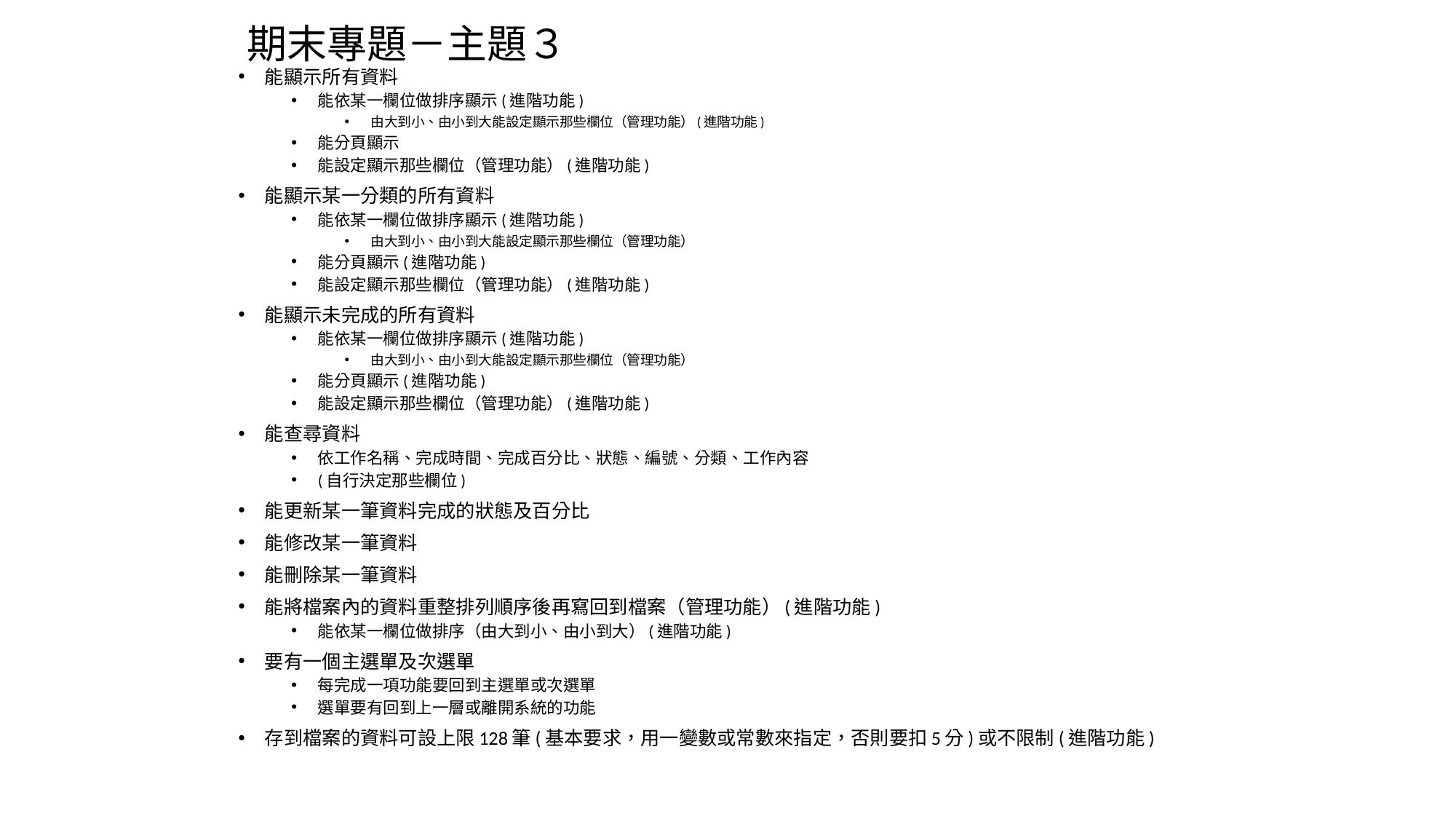

# 期末專題－主題３
能顯示所有資料
能依某一欄位做排序顯示(進階功能)
由大到小、由小到大能設定顯示那些欄位（管理功能）(進階功能)
能分頁顯示
能設定顯示那些欄位（管理功能）(進階功能)
能顯示某一分類的所有資料
能依某一欄位做排序顯示(進階功能)
由大到小、由小到大能設定顯示那些欄位（管理功能）
能分頁顯示(進階功能)
能設定顯示那些欄位（管理功能）(進階功能)
能顯示未完成的所有資料
能依某一欄位做排序顯示(進階功能)
由大到小、由小到大能設定顯示那些欄位（管理功能）
能分頁顯示(進階功能)
能設定顯示那些欄位（管理功能）(進階功能)
能查尋資料
依工作名稱、完成時間、完成百分比、狀態、編號、分類、工作內容
(自行決定那些欄位)
能更新某一筆資料完成的狀態及百分比
能修改某一筆資料
能刪除某一筆資料
能將檔案內的資料重整排列順序後再寫回到檔案（管理功能）(進階功能)
能依某一欄位做排序（由大到小、由小到大）(進階功能)
要有一個主選單及次選單
每完成一項功能要回到主選單或次選單
選單要有回到上一層或離開系統的功能
存到檔案的資料可設上限128筆(基本要求，用一變數或常數來指定，否則要扣5分)或不限制(進階功能)